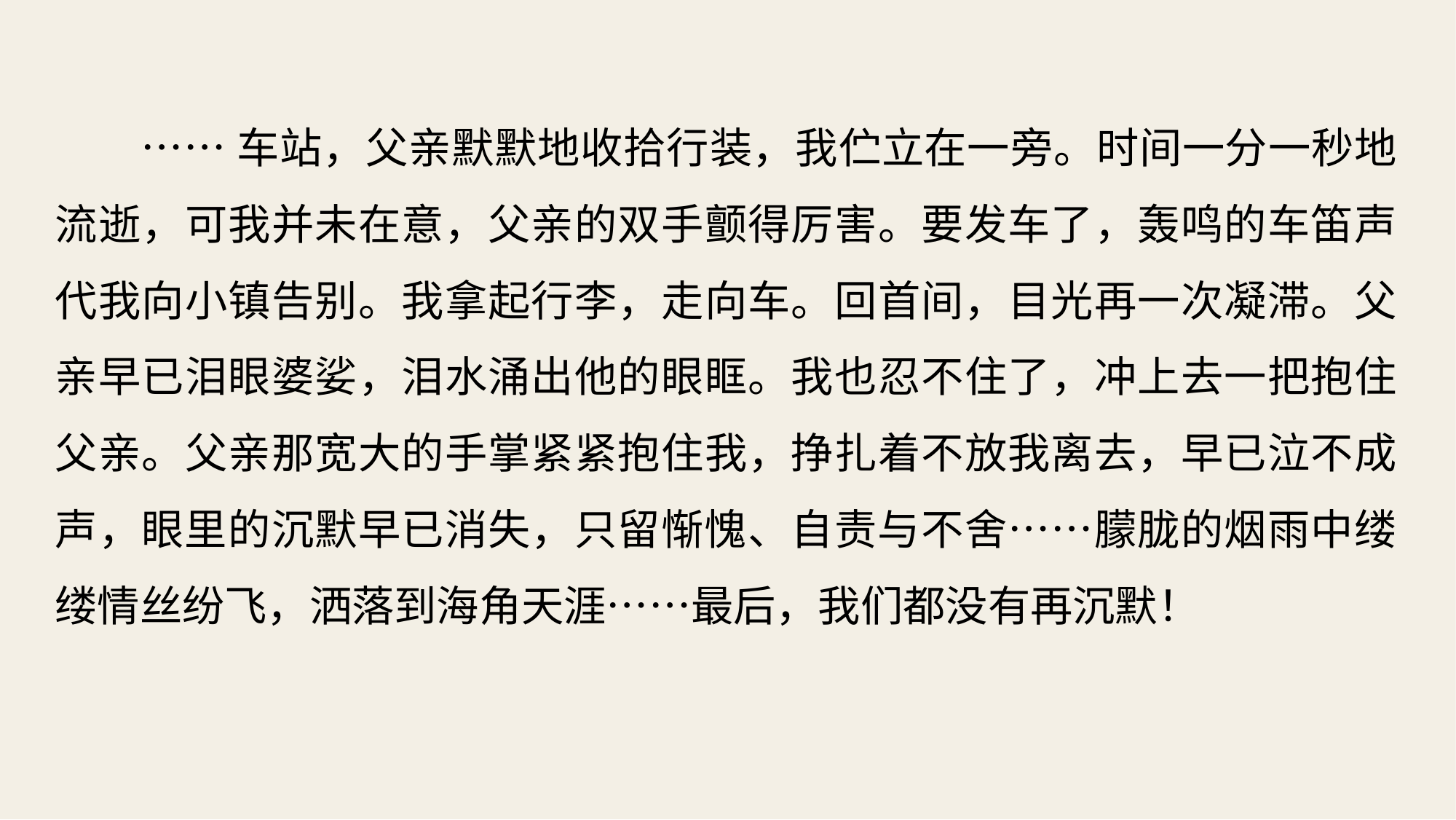

……车站，父亲默默地收拾行装，我伫立在一旁。时间一分一秒地流逝，可我并未在意，父亲的双手颤得厉害。要发车了，轰鸣的车笛声代我向小镇告别。我拿起行李，走向车。回首间，目光再一次凝滞。父亲早已泪眼婆娑，泪水涌出他的眼眶。我也忍不住了，冲上去一把抱住父亲。父亲那宽大的手掌紧紧抱住我，挣扎着不放我离去，早已泣不成声，眼里的沉默早已消失，只留惭愧、自责与不舍……朦胧的烟雨中缕缕情丝纷飞，洒落到海角天涯……最后，我们都没有再沉默！